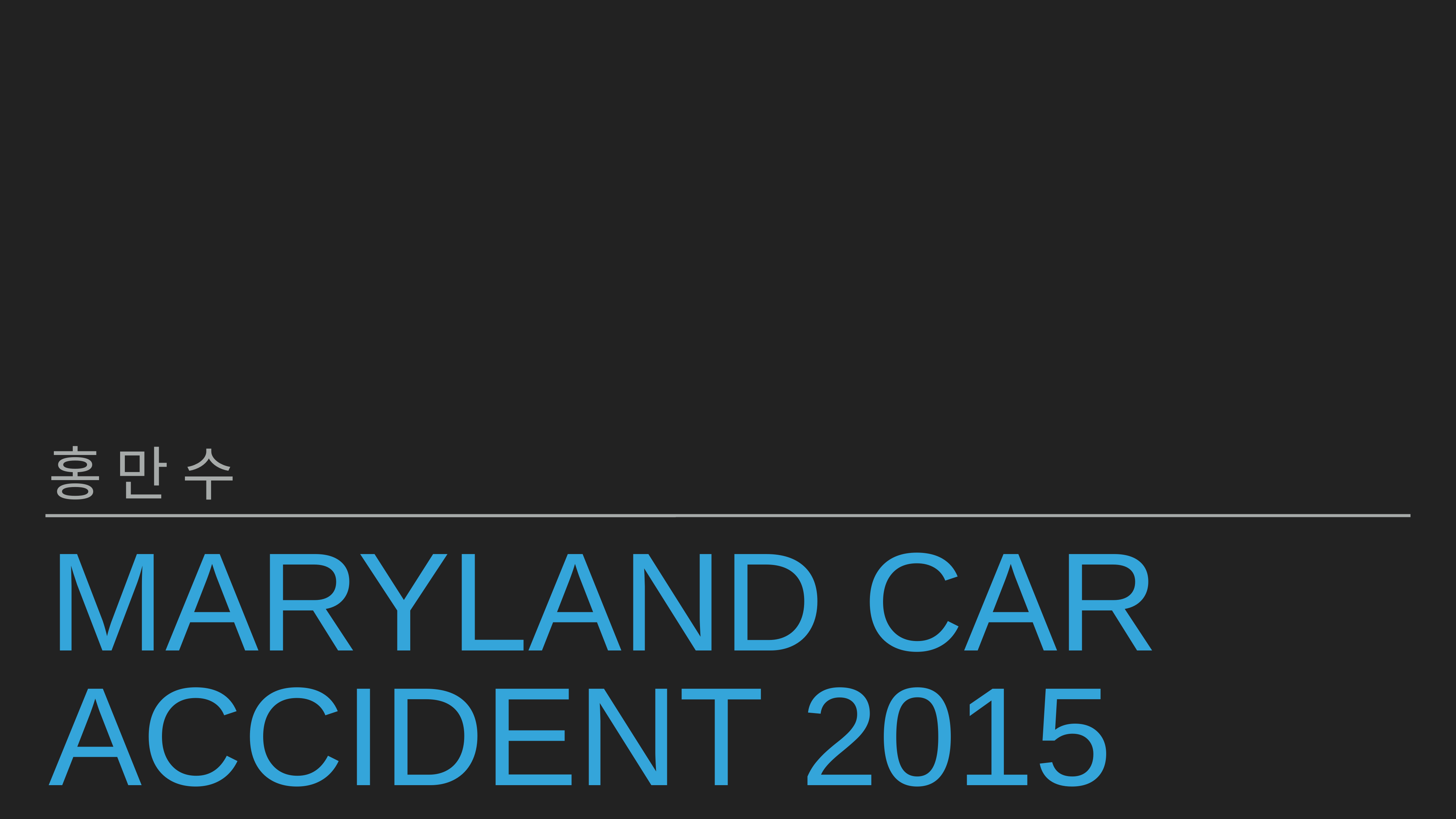

홍 만 수
# Maryland Car Accident 2015